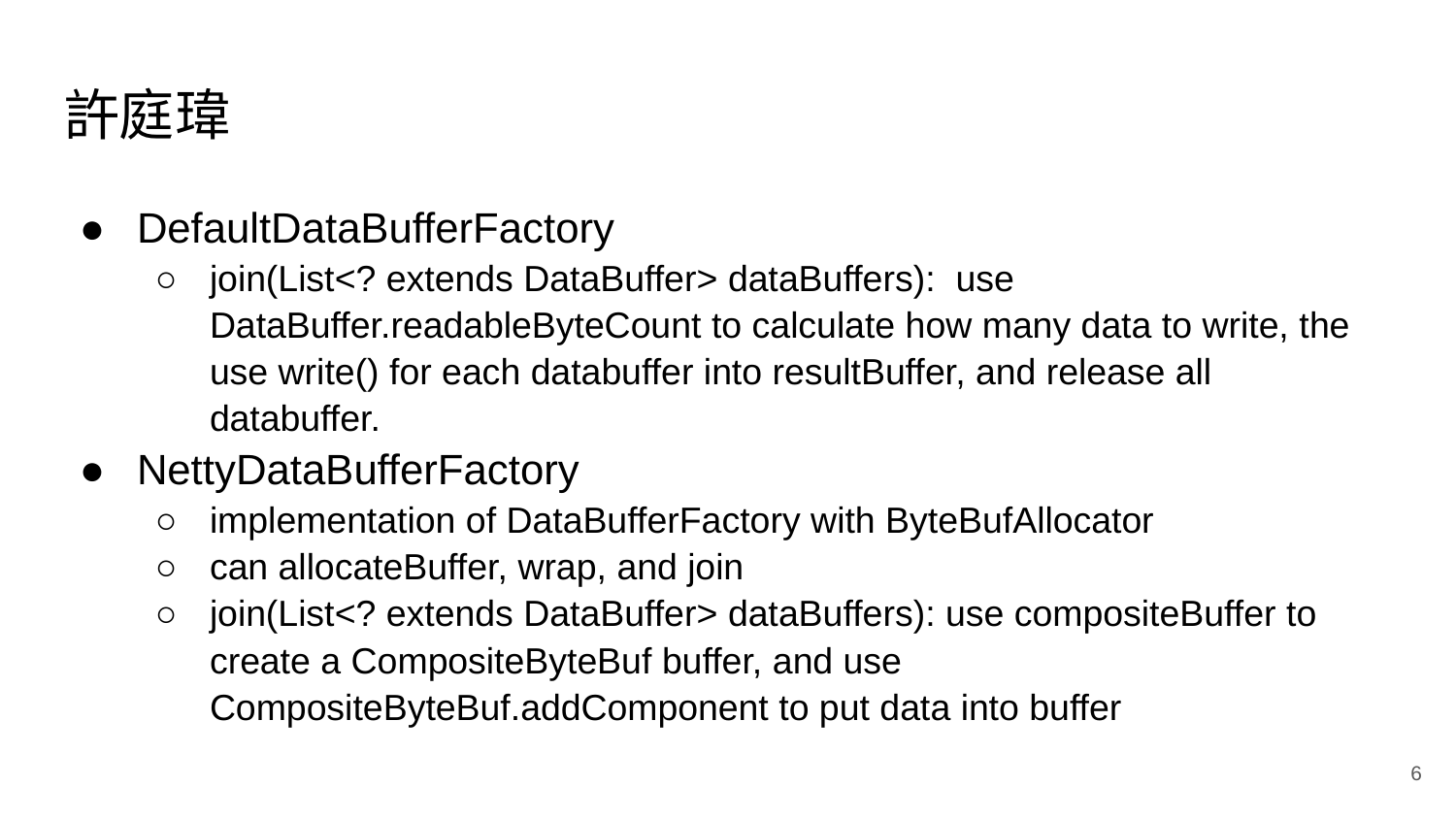

# 許庭瑋
DefaultDataBufferFactory
join(List<? extends DataBuffer> dataBuffers):  use DataBuffer.readableByteCount to calculate how many data to write, the use write() for each databuffer into resultBuffer, and release all databuffer.
NettyDataBufferFactory
implementation of DataBufferFactory with ByteBufAllocator
can allocateBuffer, wrap, and join
join(List<? extends DataBuffer> dataBuffers): use compositeBuffer to create a CompositeByteBuf buffer, and use CompositeByteBuf.addComponent to put data into buffer
6